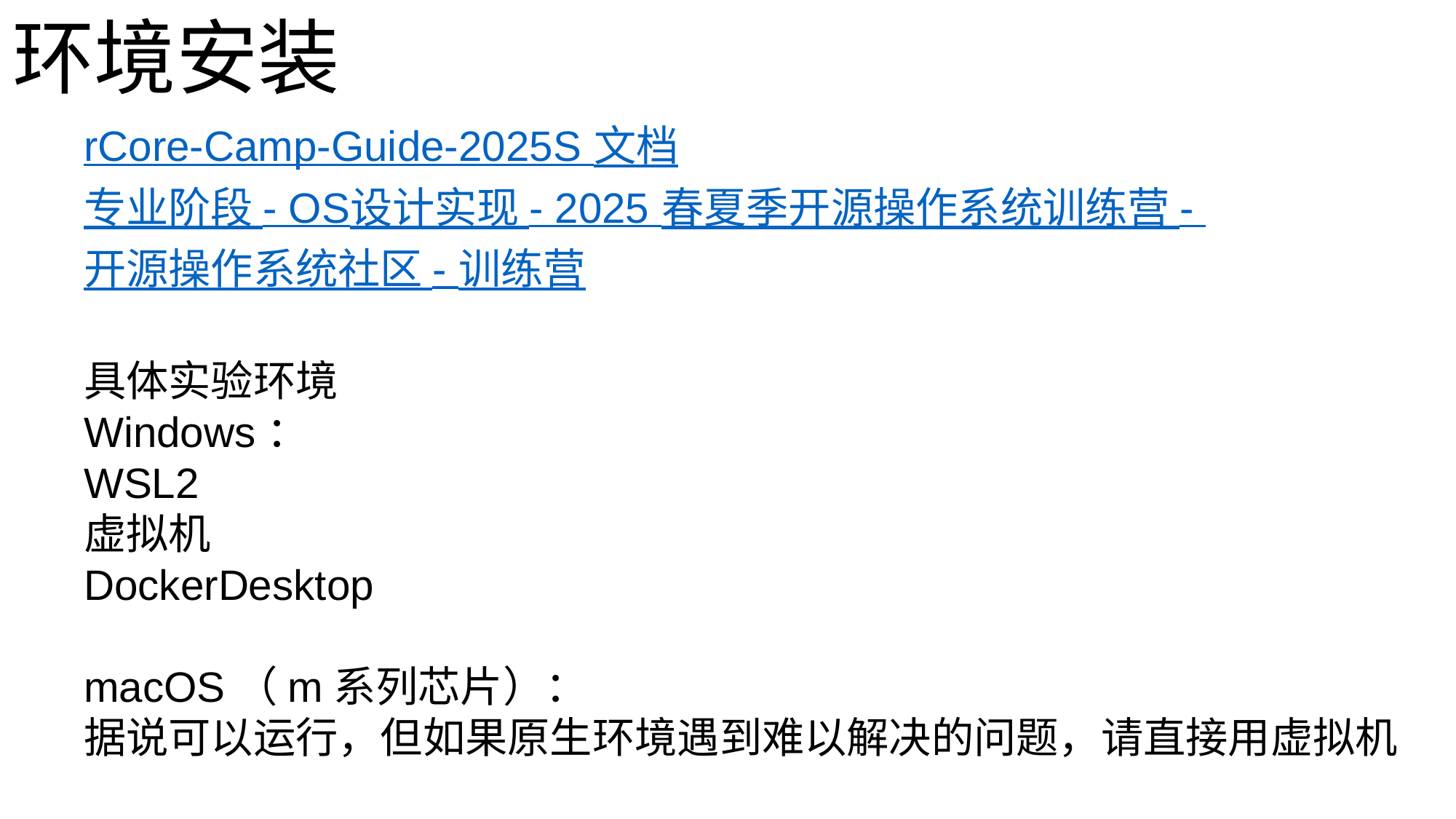

环境安装
rCore-Camp-Guide-2025S 文档
专业阶段 - OS设计实现 - 2025 春夏季开源操作系统训练营 - 开源操作系统社区 - 训练营

具体实验环境
Windows：
WSL2
虚拟机
DockerDesktop

macOS（m系列芯片）：
据说可以运行，但如果原生环境遇到难以解决的问题，请直接用虚拟机